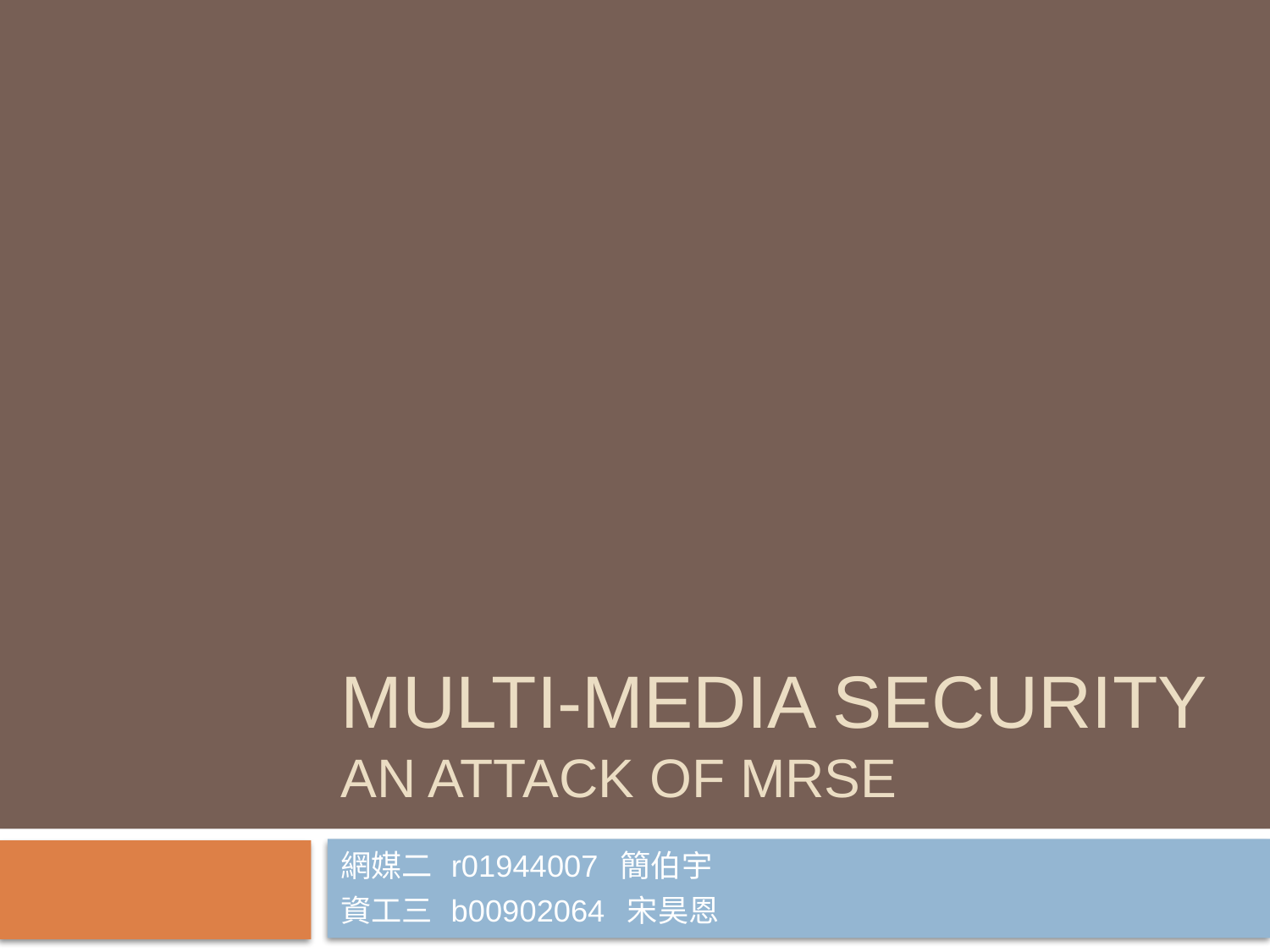

# Multi-media Security An attack of MRSE
網媒二  r01944007  簡伯宇
資工三  b00902064  宋昊恩